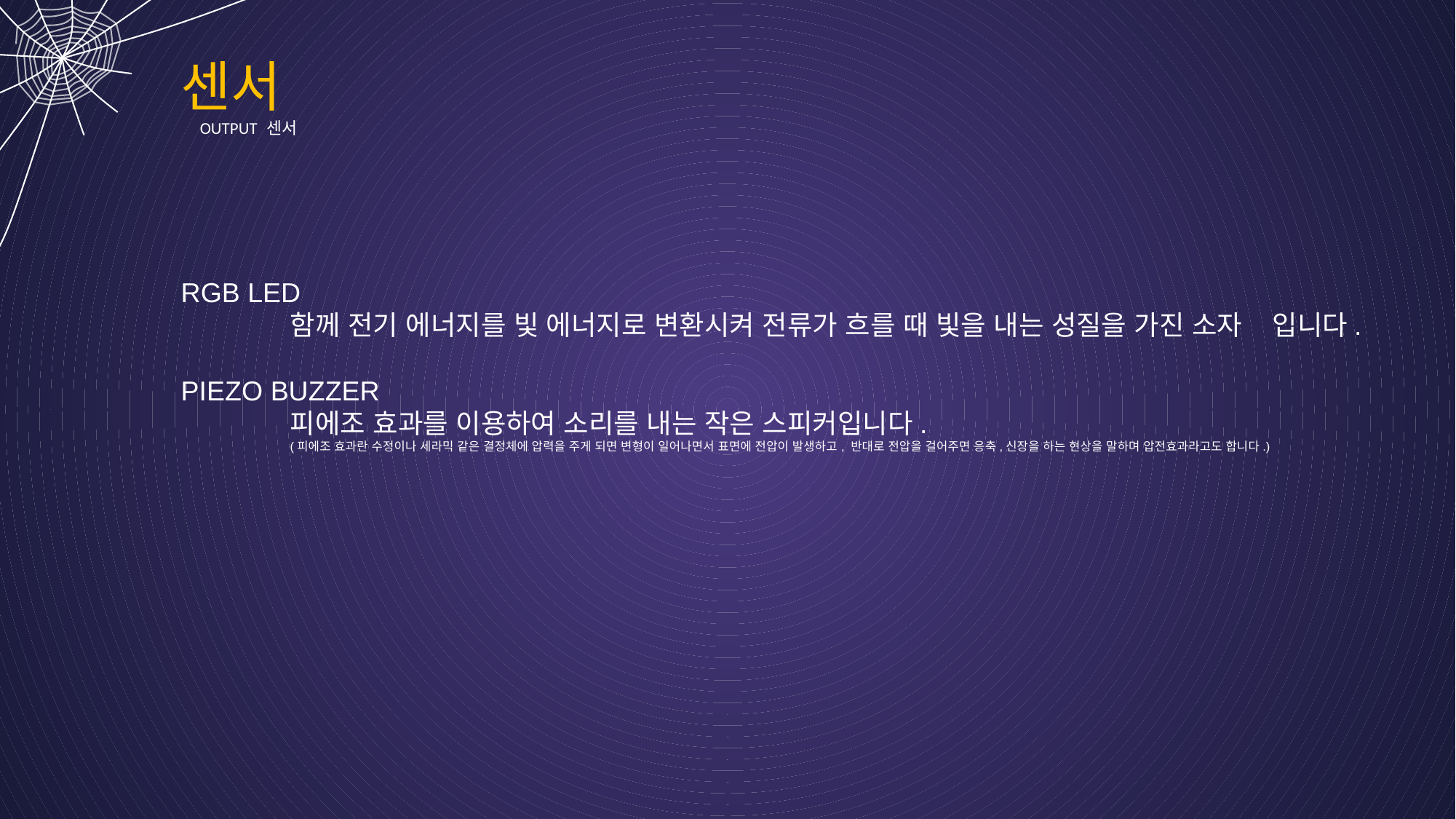

센서
    OUTPUT 센서
RGB LED
	함께 전기 에너지를 빛 에너지로 변환시켜 전류가 흐를 때 빛을 내는 성질을 가진 소자	입니다.

PIEZO BUZZER
	피에조 효과를 이용하여 소리를 내는 작은 스피커입니다.
	(피에조 효과란 수정이나 세라믹 같은 결정체에 압력을 주게 되면 변형이 일어나면서 표면에 전압이 발생하고, 반대로 전압을 걸어주면 응축,신장을 하는 현상을 말하며 압전효과라고도 합니다.)